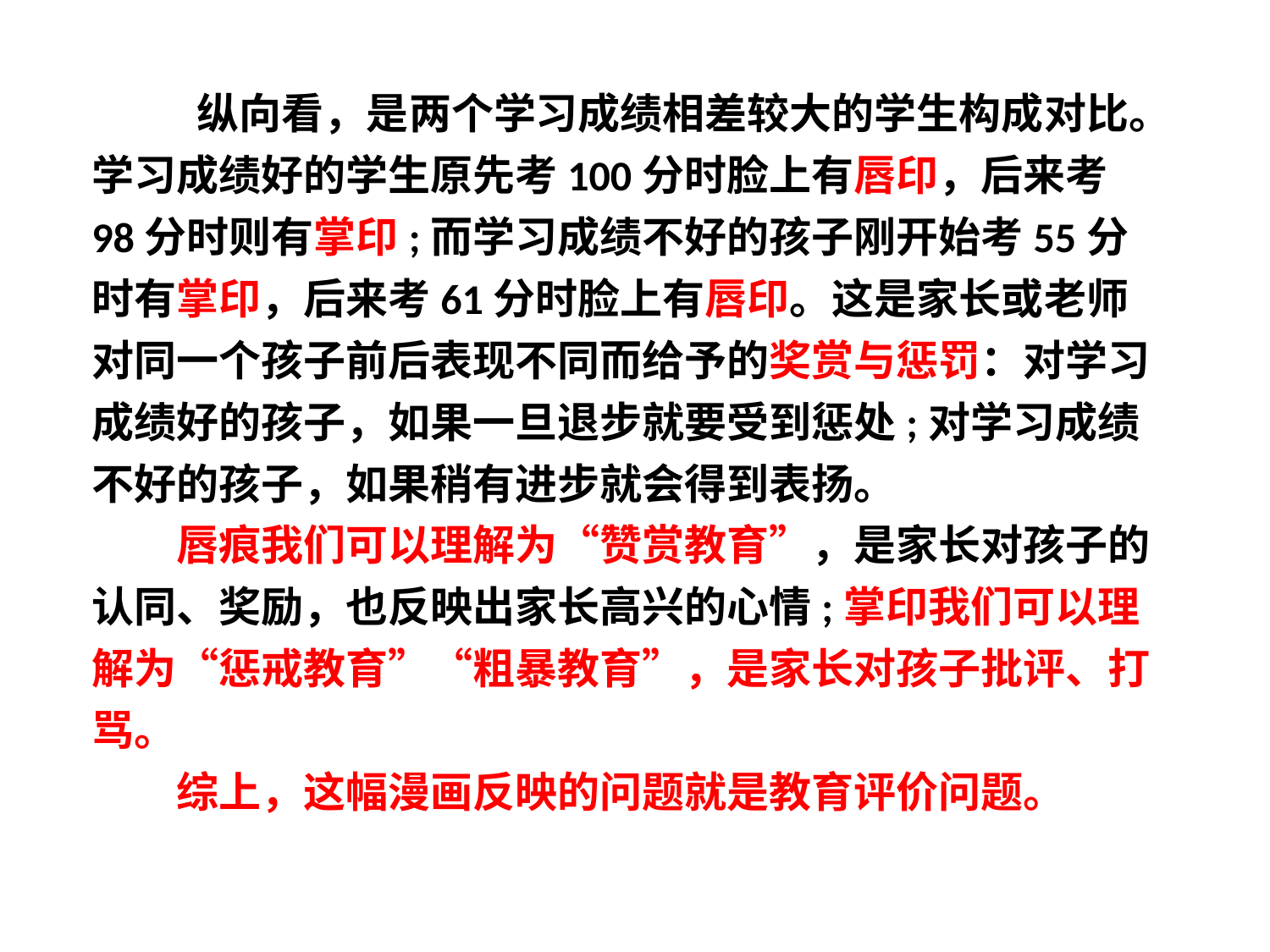

纵向看，是两个学习成绩相差较大的学生构成对比。学习成绩好的学生原先考100分时脸上有唇印，后来考98分时则有掌印;而学习成绩不好的孩子刚开始考55分时有掌印，后来考61分时脸上有唇印。这是家长或老师对同一个孩子前后表现不同而给予的奖赏与惩罚：对学习成绩好的孩子，如果一旦退步就要受到惩处;对学习成绩不好的孩子，如果稍有进步就会得到表扬。
　　唇痕我们可以理解为“赞赏教育”，是家长对孩子的认同、奖励，也反映出家长高兴的心情;掌印我们可以理解为“惩戒教育”“粗暴教育”，是家长对孩子批评、打骂。
　　综上，这幅漫画反映的问题就是教育评价问题。